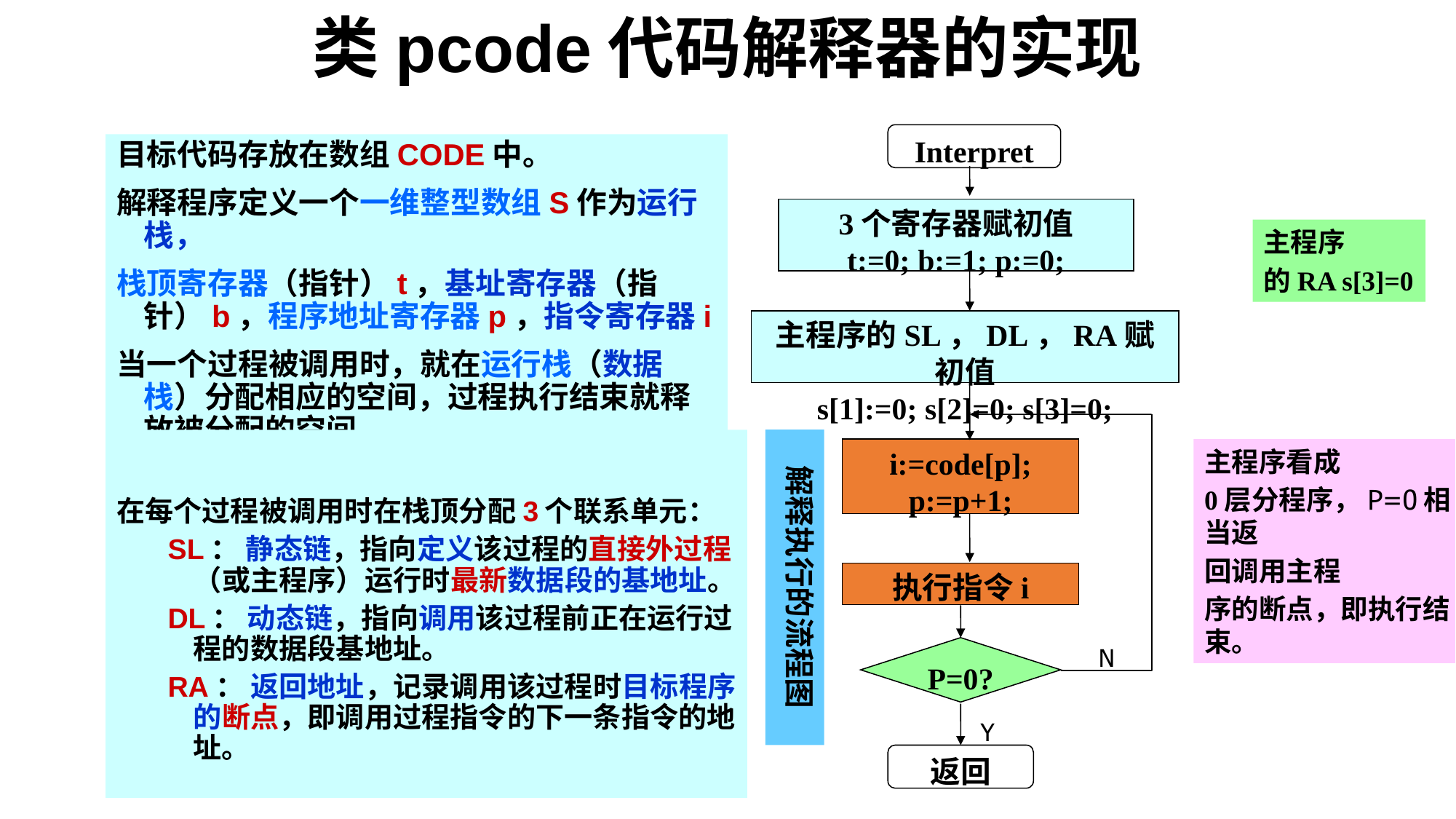

# 类pcode代码解释器的实现
Interpret

3个寄存器赋初值
t:=0; b:=1; p:=0;

主程序的SL，DL，RA赋初值
s[1]:=0; s[2]=0; s[3]=0;

i:=code[p];
p:=p+1;

执行指令i

P=0?
N

Y
返回
目标代码存放在数组CODE中。
解释程序定义一个一维整型数组S作为运行栈，
栈顶寄存器（指针）t，基址寄存器（指针）b，程序地址寄存器p，指令寄存器i
当一个过程被调用时，就在运行栈（数据栈）分配相应的空间，过程执行结束就释放被分配的空间。
主程序
的RA s[3]=0

在每个过程被调用时在栈顶分配3个联系单元：
SL： 静态链，指向定义该过程的直接外过程（或主程序）运行时最新数据段的基地址。
DL： 动态链，指向调用该过程前正在运行过程的数据段基地址。
RA： 返回地址，记录调用该过程时目标程序的断点，即调用过程指令的下一条指令的地址。
解释执行的流程图
主程序看成
0层分程序，P=0相当返
回调用主程
序的断点，即执行结束。